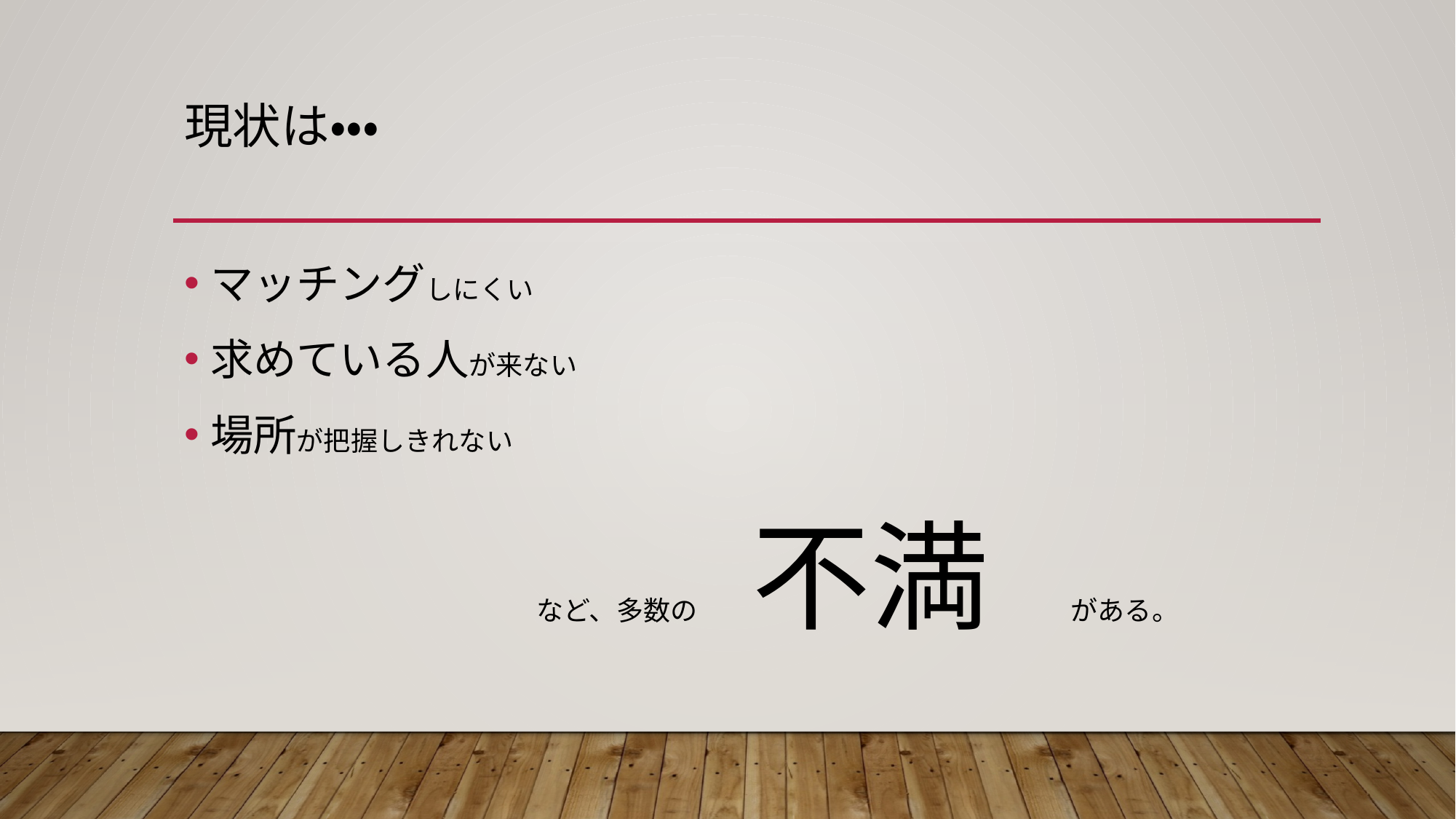

# 現状は・・・
マッチングしにくい
求めている人が来ない
場所が把握しきれない
　　　　　　　　　　　　　など、多数の　　不満　　　がある。